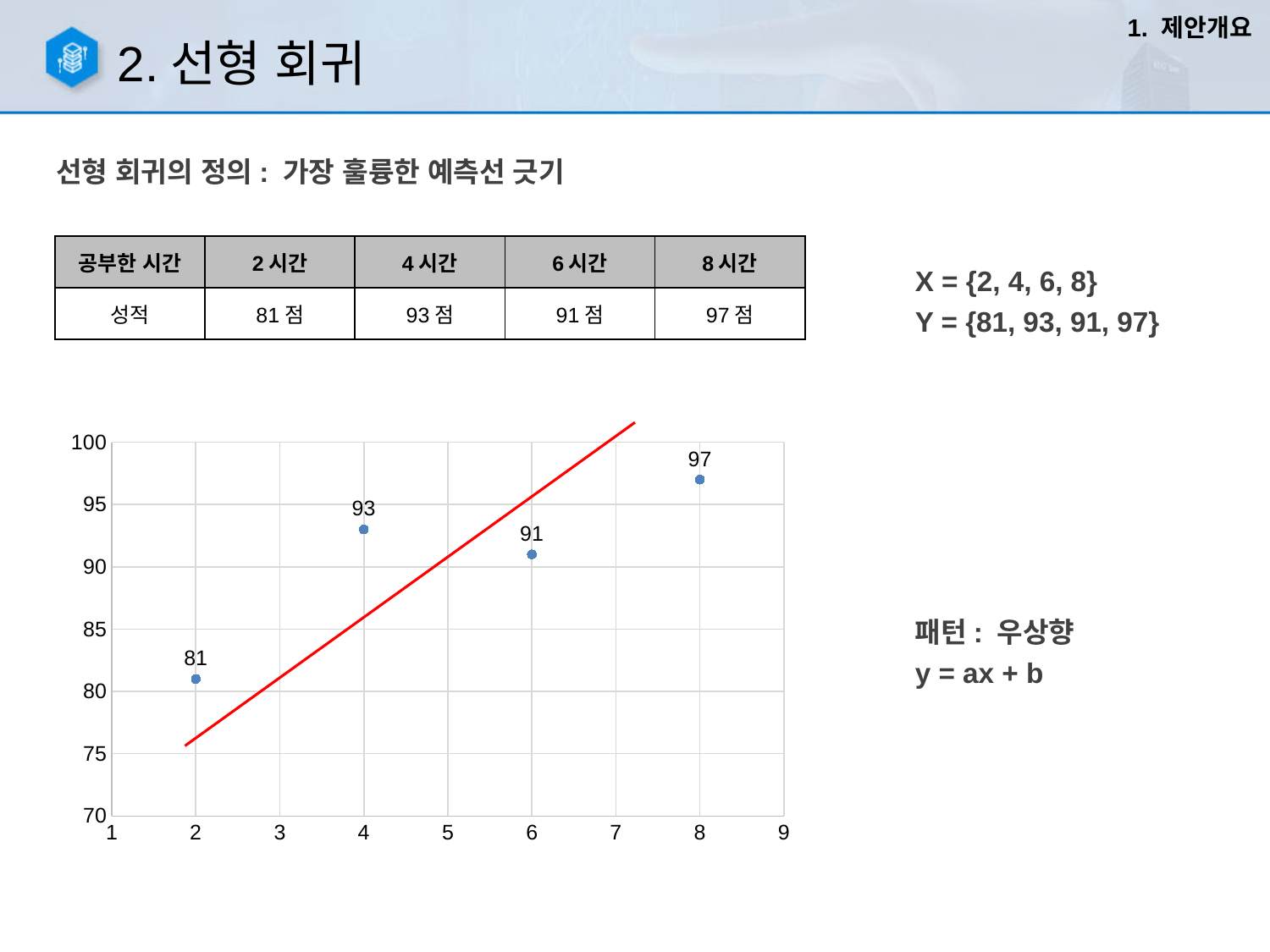

1. 제안개요
2.선형 회귀
선형 회귀의 정의: 가장 훌륭한 예측선 긋기
| 공부한 시간 | 2시간 | 4시간 | 6시간 | 8시간 |
| --- | --- | --- | --- | --- |
| 성적 | 81점 | 93점 | 91점 | 97점 |
X = {2, 4, 6, 8}
Y = {81, 93, 91, 97}

### Chart

| Category | 점수 |
|---|---|
패턴: 우상향
y = ax + b